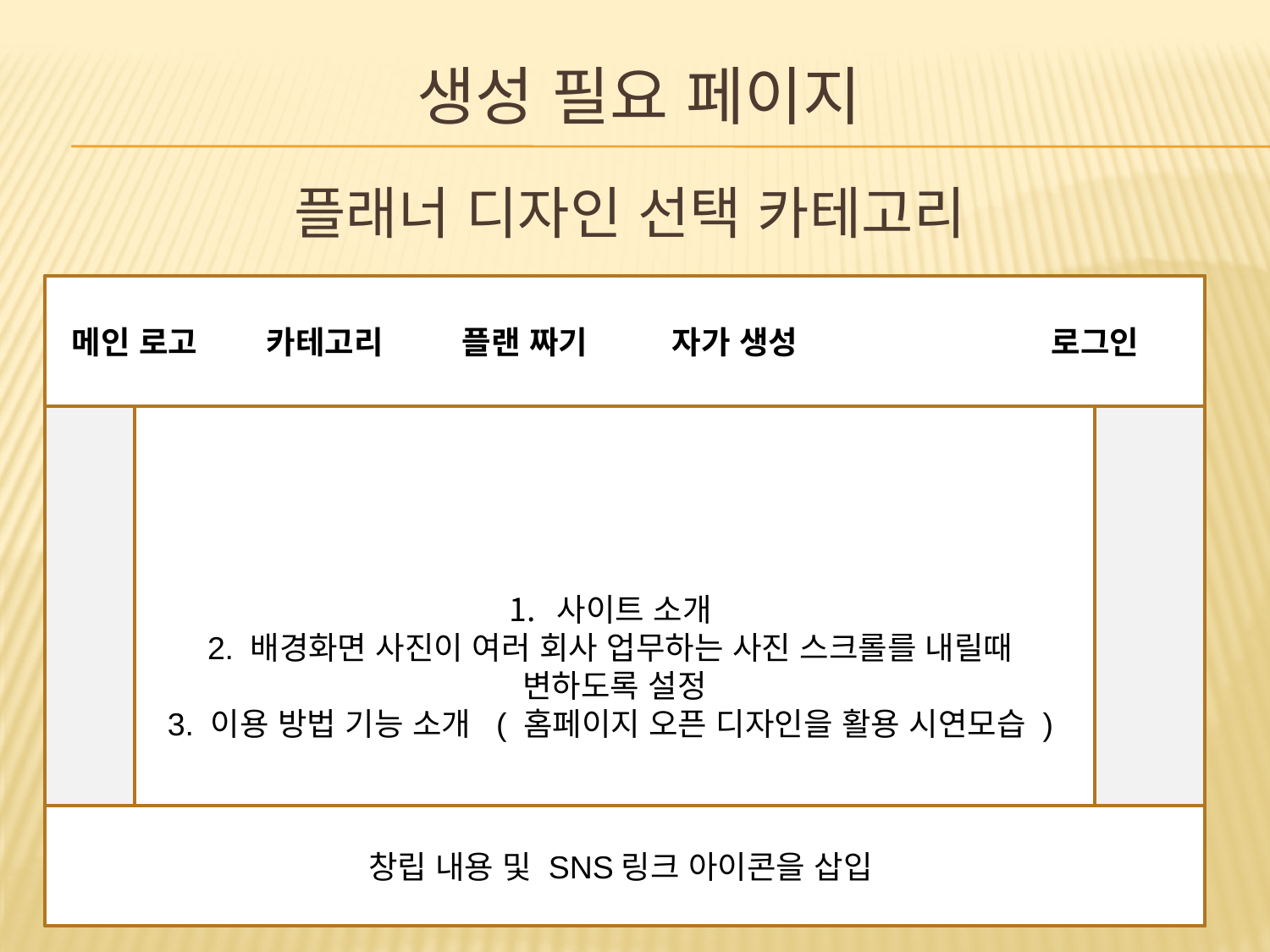

# 생성 필요 페이지
플래너 디자인 선택 카테고리

로그인
메인 로고
카테고리
플랜 짜기
자가 생성
사이트 소개
2. 배경화면 사진이 여러 회사 업무하는 사진 스크롤를 내릴때
변하도록 설정
3. 이용 방법 기능 소개  ( 홈페이지 오픈 디자인을 활용 시연모습 )
창립 내용 및 SNS링크 아이콘을 삽입